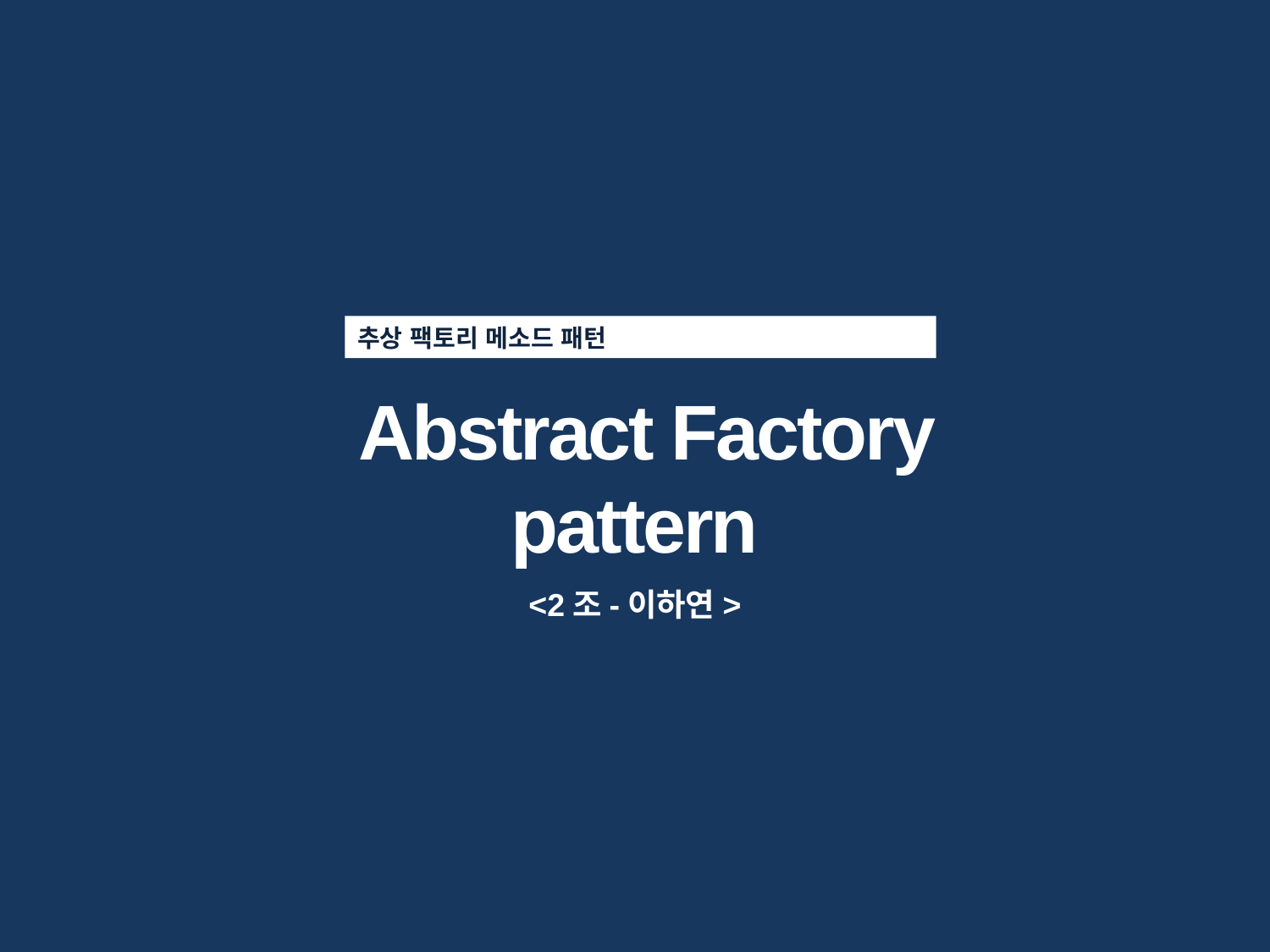

추상 팩토리 메소드 패턴
 Abstract Factory pattern
<2조-이하연>